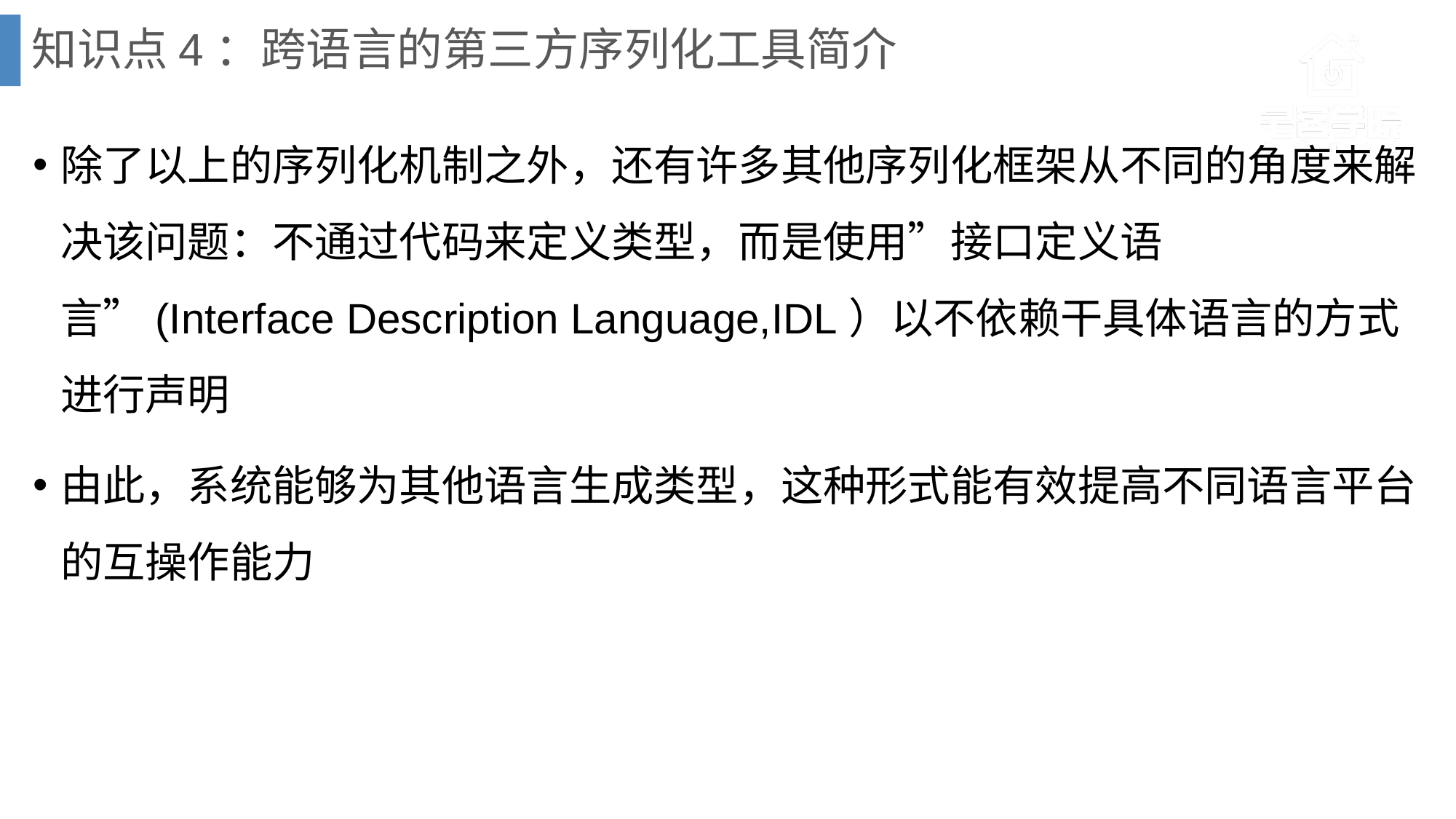

# 知识点4：跨语言的第三方序列化工具简介
除了以上的序列化机制之外，还有许多其他序列化框架从不同的角度来解决该问题：不通过代码来定义类型，而是使用”接口定义语言”(Interface Description Language,IDL）以不依赖干具体语言的方式进行声明
由此，系统能够为其他语言生成类型，这种形式能有效提高不同语言平台的互操作能力